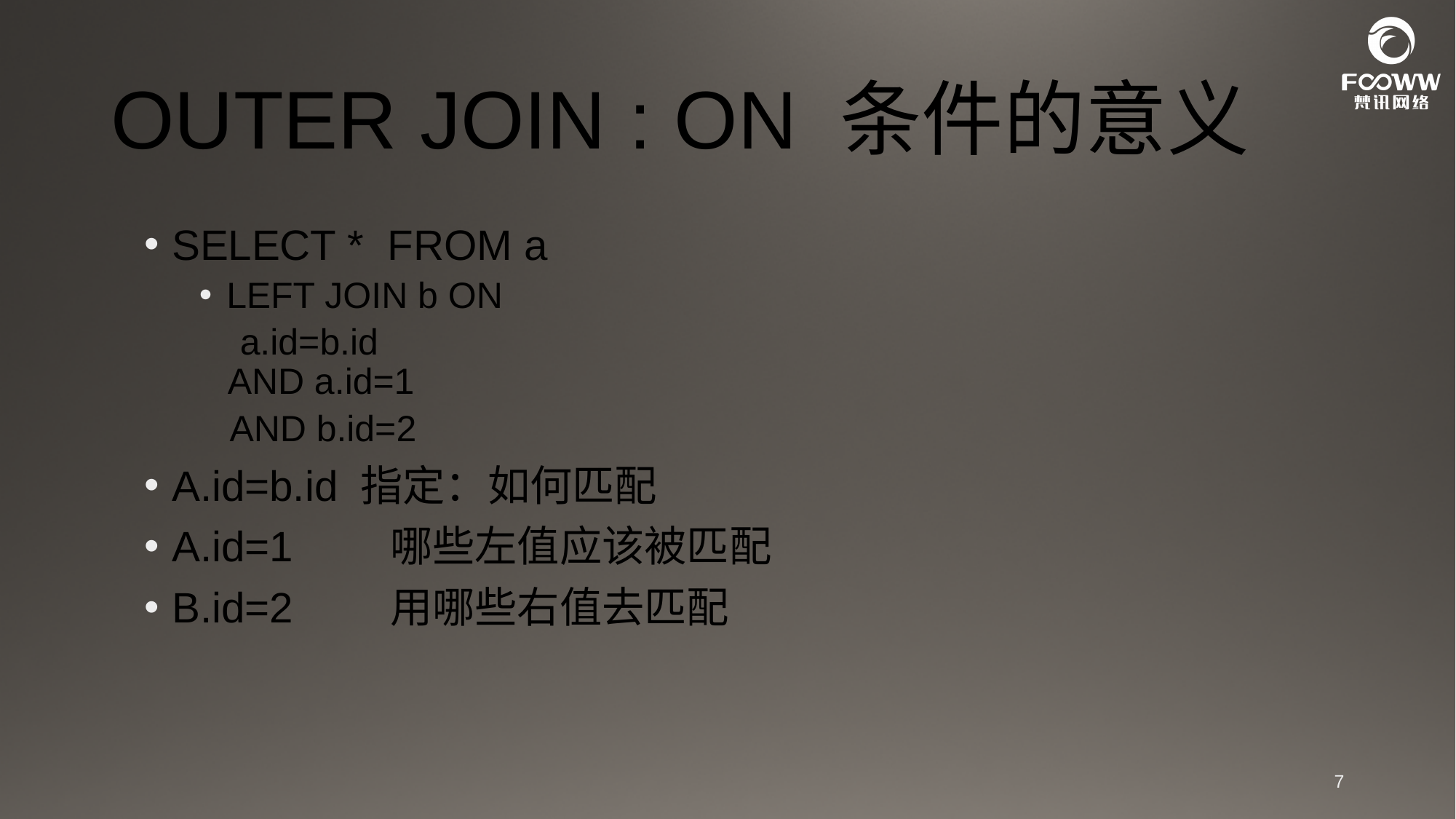

# OUTER JOIN : ON 条件的意义
SELECT *  FROM a
LEFT JOIN b ON
    a.id=b.id
   AND a.id=1
   AND b.id=2
A.id=b.id 指定：如何匹配
A.id=1 	哪些左值应该被匹配
B.id=2	用哪些右值去匹配
7